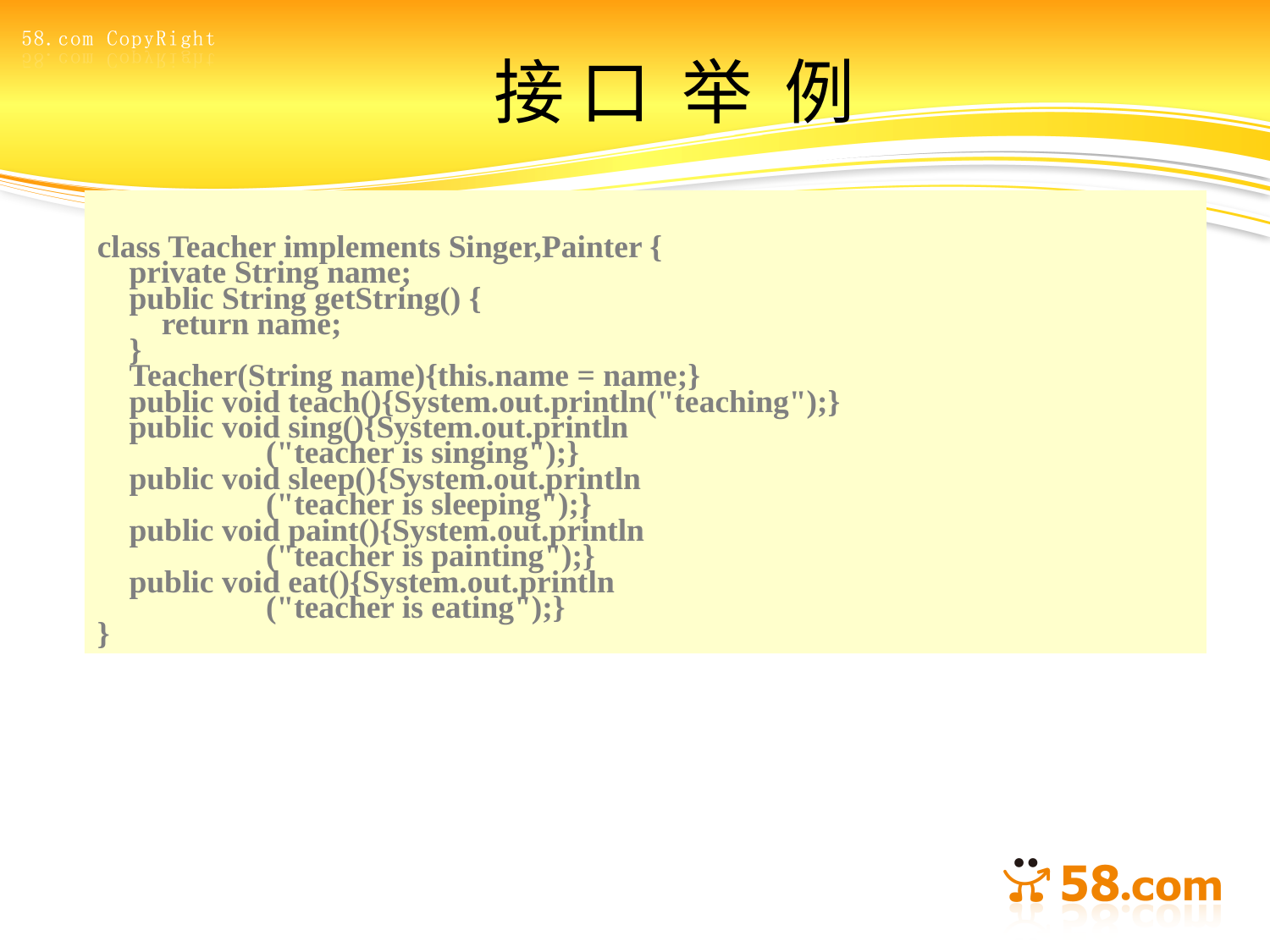

# 接 口  举  例

class Teacher implements Singer,Painter {
    private String name;
    public String getString() {
        return name;
    }
    Teacher(String name){this.name = name;}
    public void teach(){System.out.println("teaching");}
    public void sing(){System.out.println
                     ("teacher is singing");}
    public void sleep(){System.out.println
                     ("teacher is sleeping");}
    public void paint(){System.out.println
                     ("teacher is painting");}
    public void eat(){System.out.println
                     ("teacher is eating");}
}